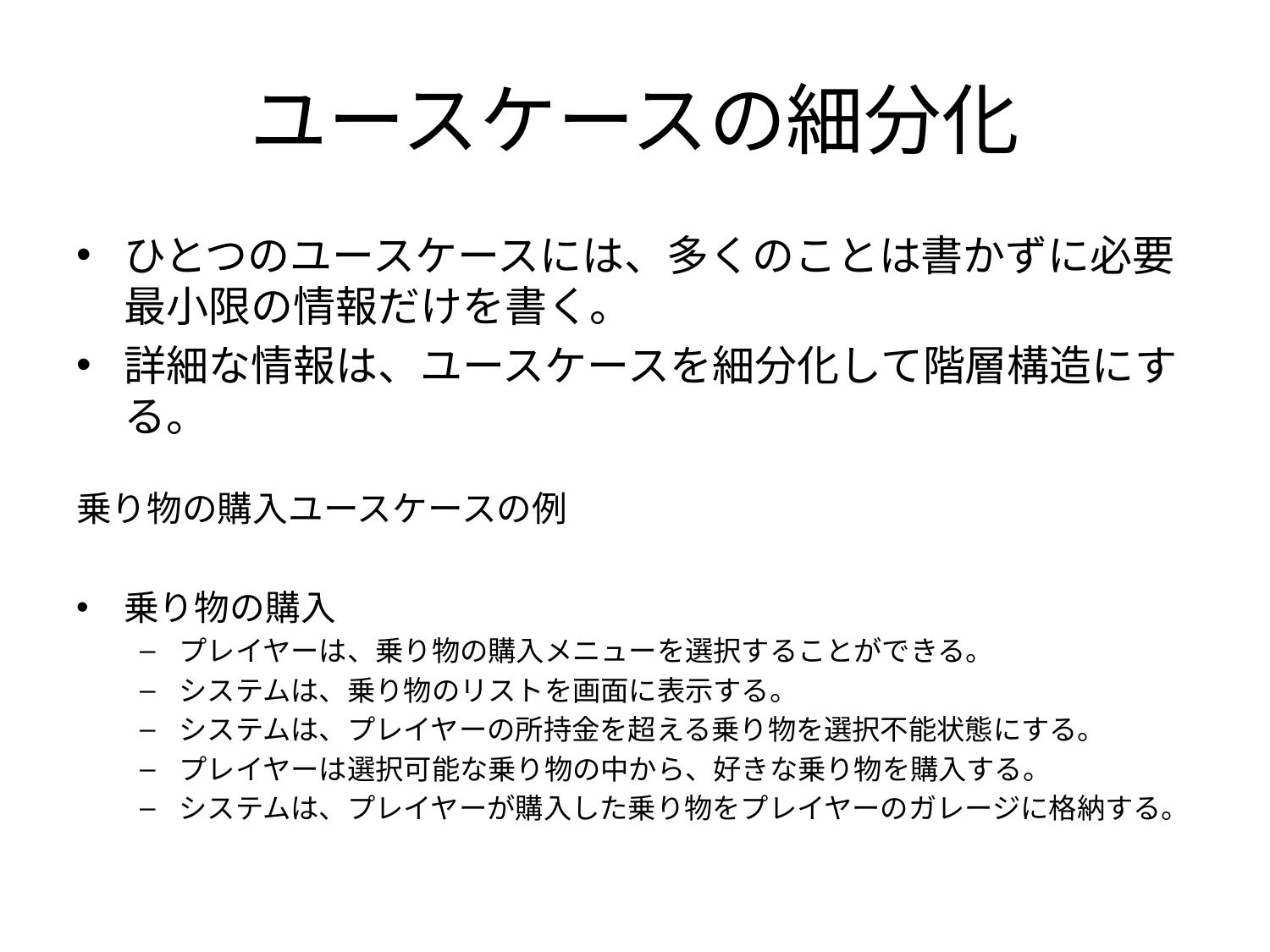

# ユースケースの細分化
ひとつのユースケースには、多くのことは書かずに必要最小限の情報だけを書く。
詳細な情報は、ユースケースを細分化して階層構造にする。

乗り物の購入ユースケースの例

乗り物の購入
プレイヤーは、乗り物の購入メニューを選択することができる。
システムは、乗り物のリストを画面に表示する。
システムは、プレイヤーの所持金を超える乗り物を選択不能状態にする。
プレイヤーは選択可能な乗り物の中から、好きな乗り物を購入する。
システムは、プレイヤーが購入した乗り物をプレイヤーのガレージに格納する。